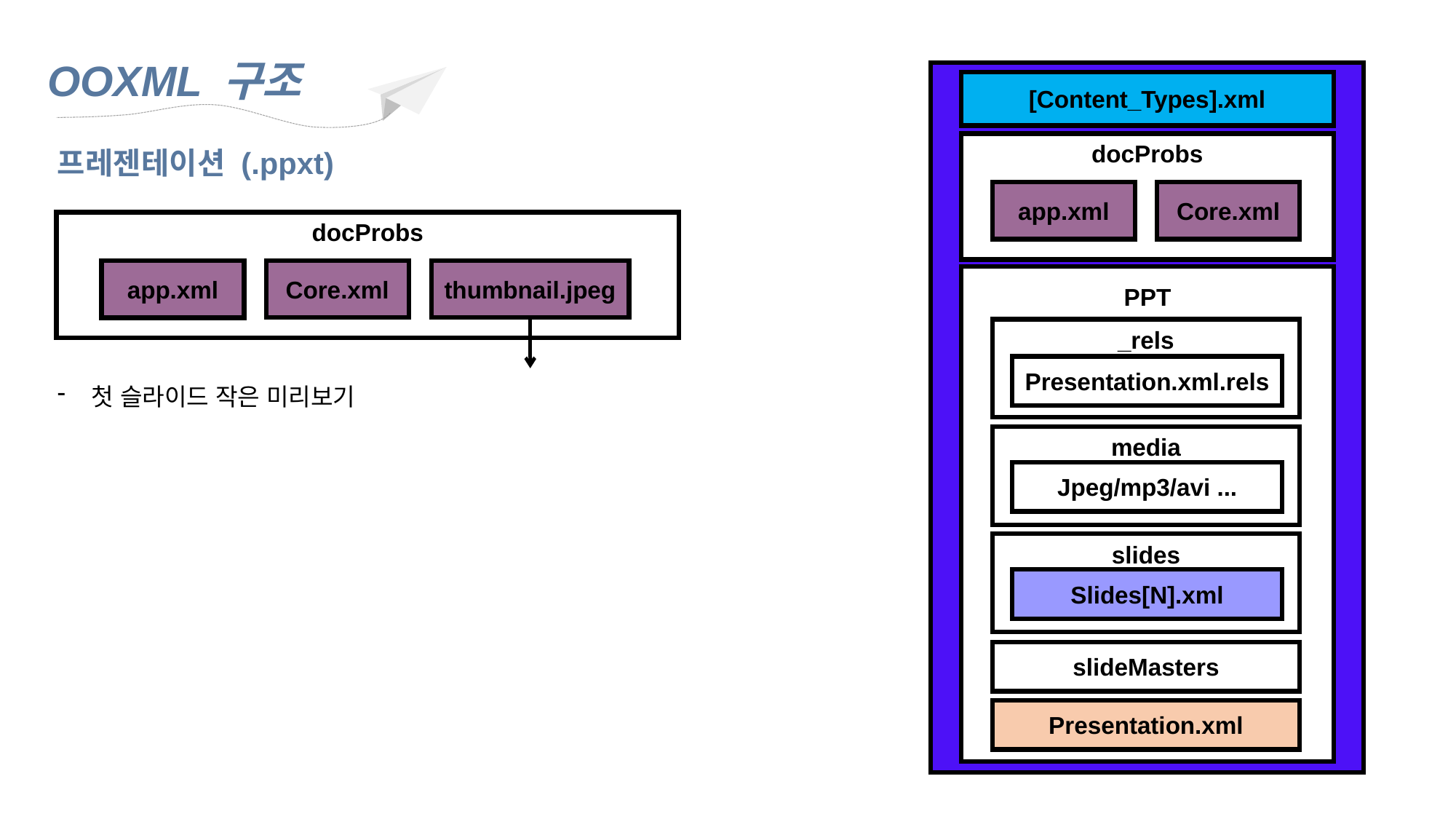

OOXML 구조

[Content_Types].xml
docProbs

Core.xml
app.xml

PPT

_rels

Presentation.xml.rels
media

Jpeg/mp3/avi ...
slides

Slides[N].xml
slideMasters
Presentation.xml

프레젠테이션 (.ppxt)

첫 슬라이드 작은 미리보기
docProbs

Core.xml
thumbnail.jpeg
app.xml